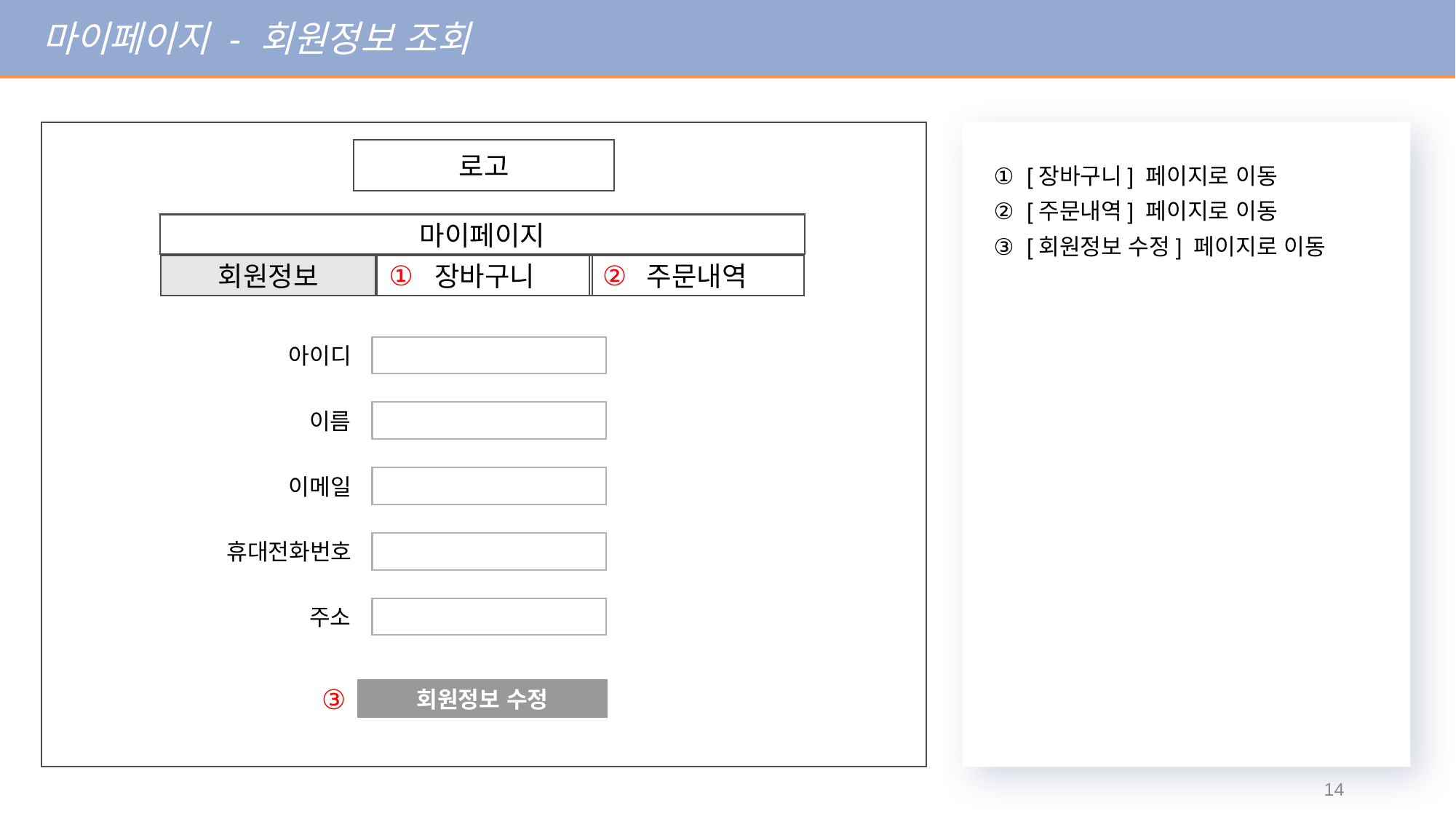

마이페이지 - 회원정보 조회

로고
[장바구니] 페이지로 이동
[주문내역] 페이지로 이동
[회원정보 수정] 페이지로 이동

마이페이지
①
②
회원정보
장바구니
주문내역
아이디

이름

이메일

휴대전화번호

주소

③
회원정보 수정
14